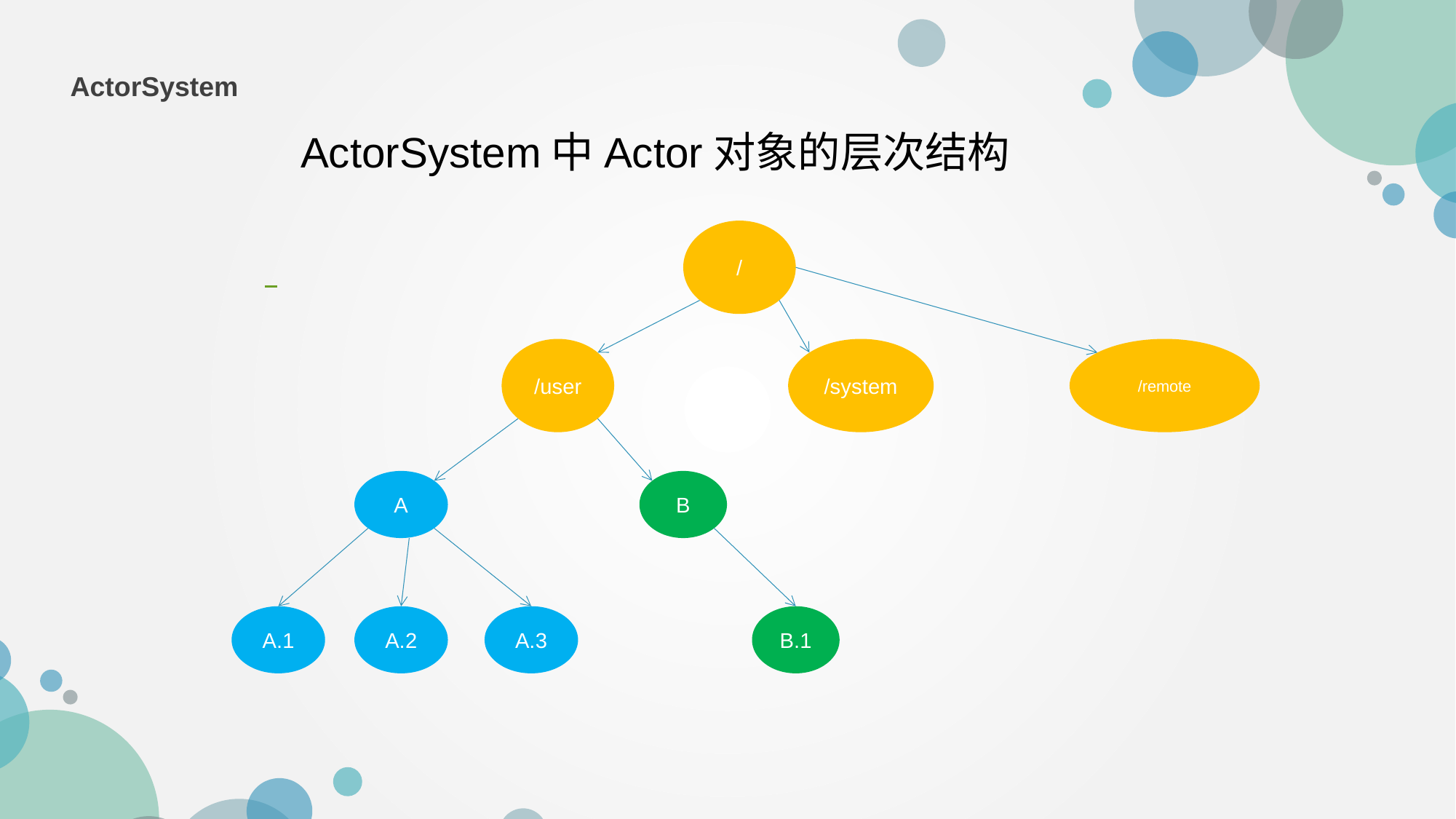

ActorSystem
   ActorSystem中Actor对象的层次结构

/
/user
/system
/remote
A
B
A.2
A.1
A.3
B.1